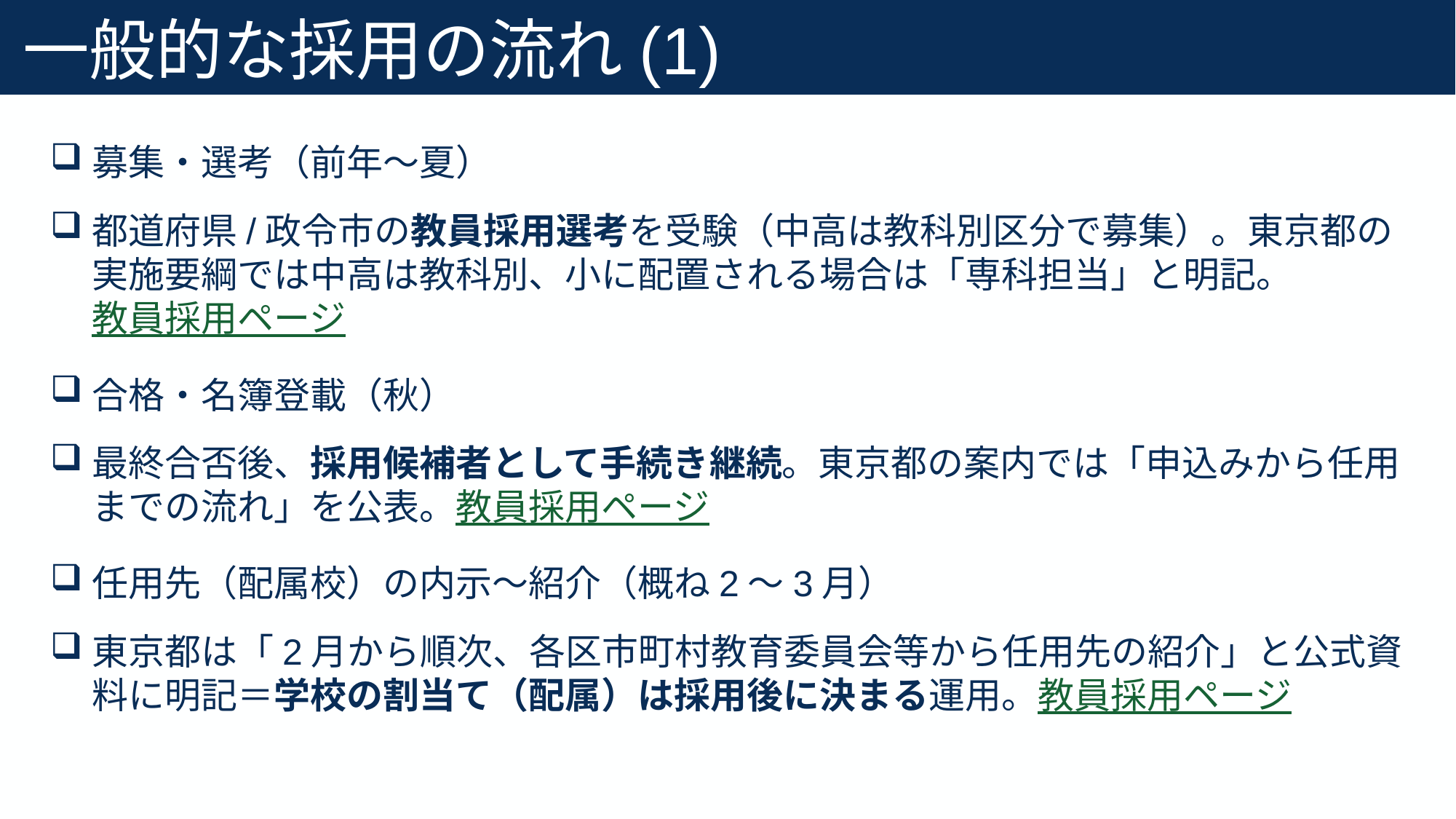

# 一般的な採用の流れ(1)
15
募集・選考（前年〜夏）
都道府県/政令市の教員採用選考を受験（中高は教科別区分で募集）。東京都の実施要綱では中高は教科別、小に配置される場合は「専科担当」と明記。教員採用ページ
合格・名簿登載（秋）
最終合否後、採用候補者として手続き継続。東京都の案内では「申込みから任用までの流れ」を公表。教員採用ページ
任用先（配属校）の内示〜紹介（概ね2〜3月）
東京都は「2月から順次、各区市町村教育委員会等から任用先の紹介」と公式資料に明記＝学校の割当て（配属）は採用後に決まる運用。教員採用ページ